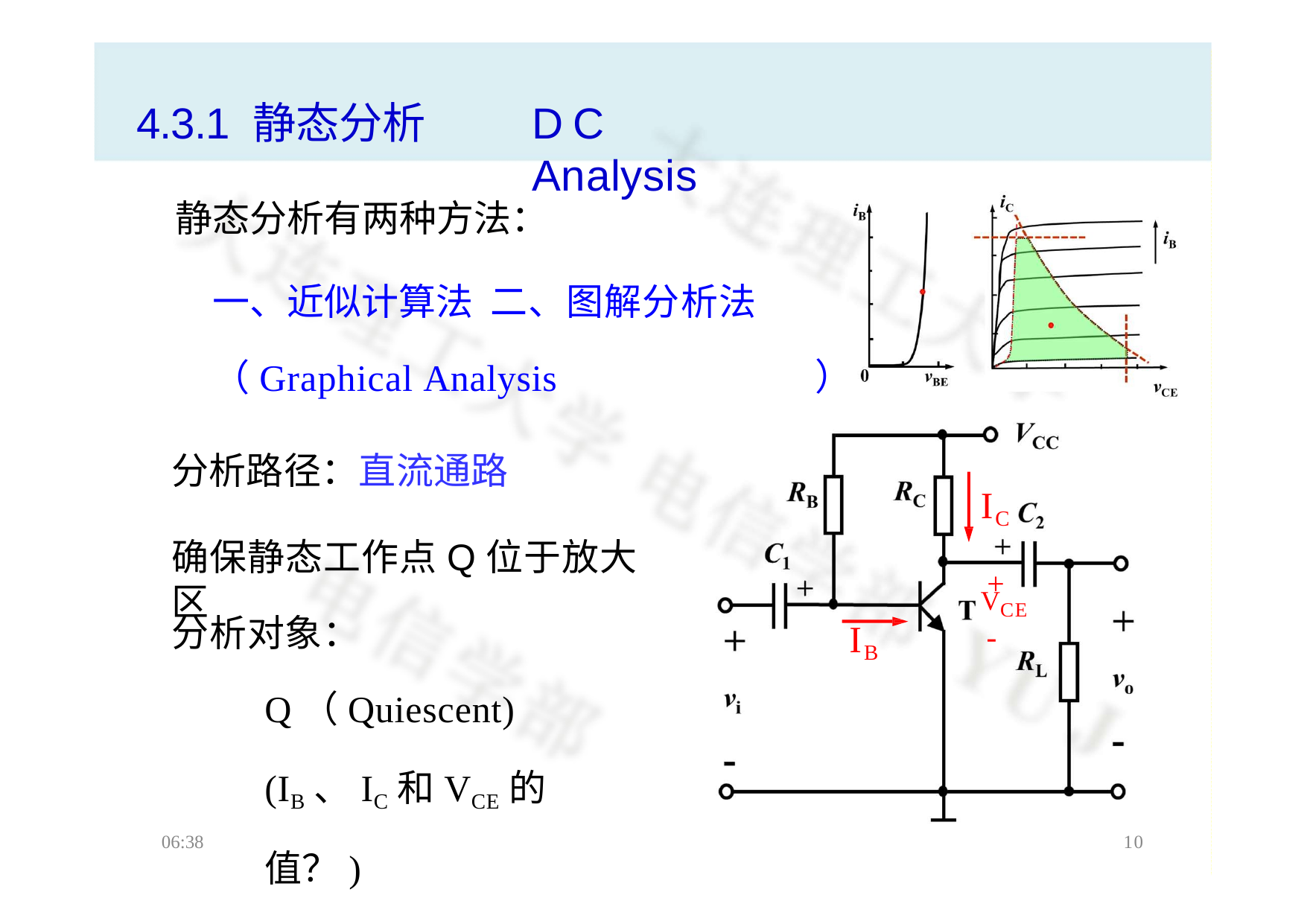

# 4.3.1 静态分析
DC Analysis

）

静态分析有两种方法：
一、近似计算法  二、图解分析法（Graphical Analysis

分析路径：直流通路

IC
+
确保静态工作点Q位于放大区
分析对象：Q（Quiescent)  (IB、IC和VCE的值？)
VCE
-
IB

06:38
10